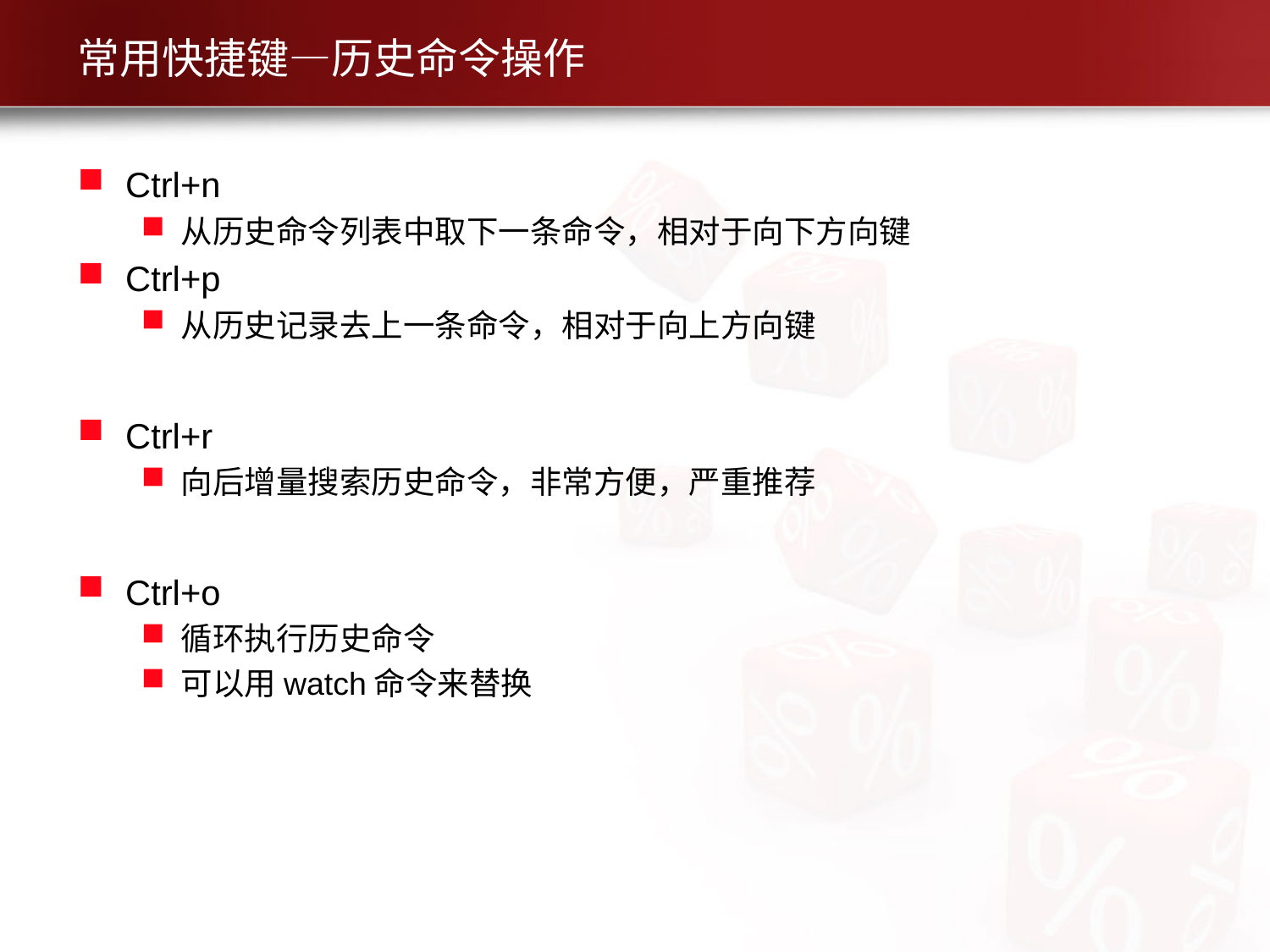

# 常用快捷键—历史命令操作
Ctrl+n
从历史命令列表中取下一条命令，相对于向下方向键
Ctrl+p
从历史记录去上一条命令，相对于向上方向键

Ctrl+r
向后增量搜索历史命令，非常方便，严重推荐

Ctrl+o
循环执行历史命令
可以用watch命令来替换